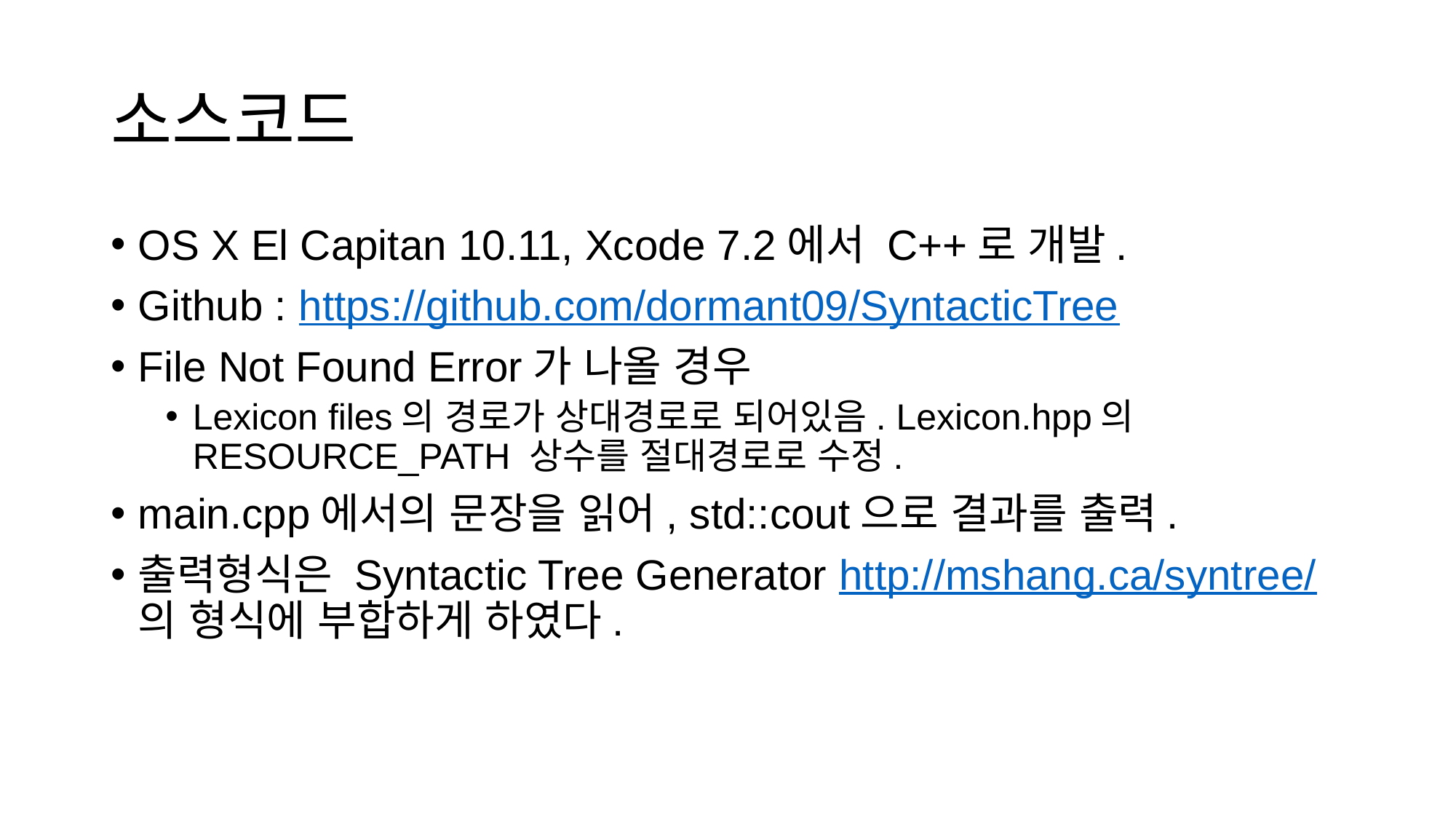

# 소스코드
OS X El Capitan 10.11, Xcode 7.2에서 C++로 개발.
Github : https://github.com/dormant09/SyntacticTree
File Not Found Error가 나올 경우
Lexicon files의 경로가 상대경로로 되어있음. Lexicon.hpp의 RESOURCE_PATH 상수를 절대경로로 수정.
main.cpp에서의 문장을 읽어, std::cout으로 결과를 출력.
출력형식은 Syntactic Tree Generator http://mshang.ca/syntree/ 의 형식에 부합하게 하였다.